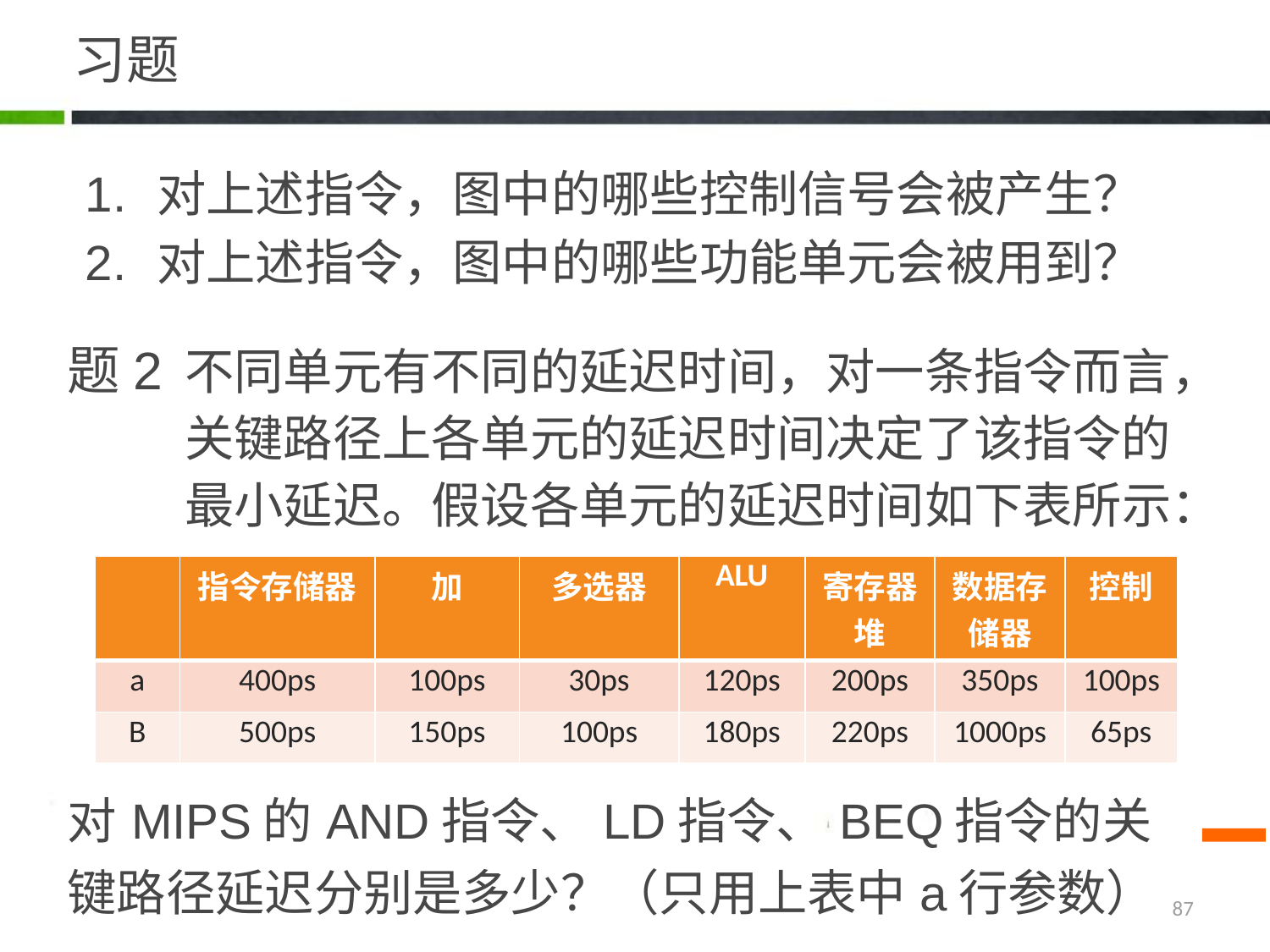

# 习题
对上述指令，图中的哪些控制信号会被产生？
对上述指令，图中的哪些功能单元会被用到？
题2
不同单元有不同的延迟时间，对一条指令而言，关键路径上各单元的延迟时间决定了该指令的最小延迟。假设各单元的延迟时间如下表所示：
|  | 指令存储器 | 加 | 多选器 | ALU | 寄存器堆 | 数据存储器 | 控制 |
| --- | --- | --- | --- | --- | --- | --- | --- |
| a | 400ps | 100ps | 30ps | 120ps | 200ps | 350ps | 100ps |
| B | 500ps | 150ps | 100ps | 180ps | 220ps | 1000ps | 65ps |
对MIPS的AND指令、LD指令、BEQ指令的关键路径延迟分别是多少？（只用上表中a行参数）
87